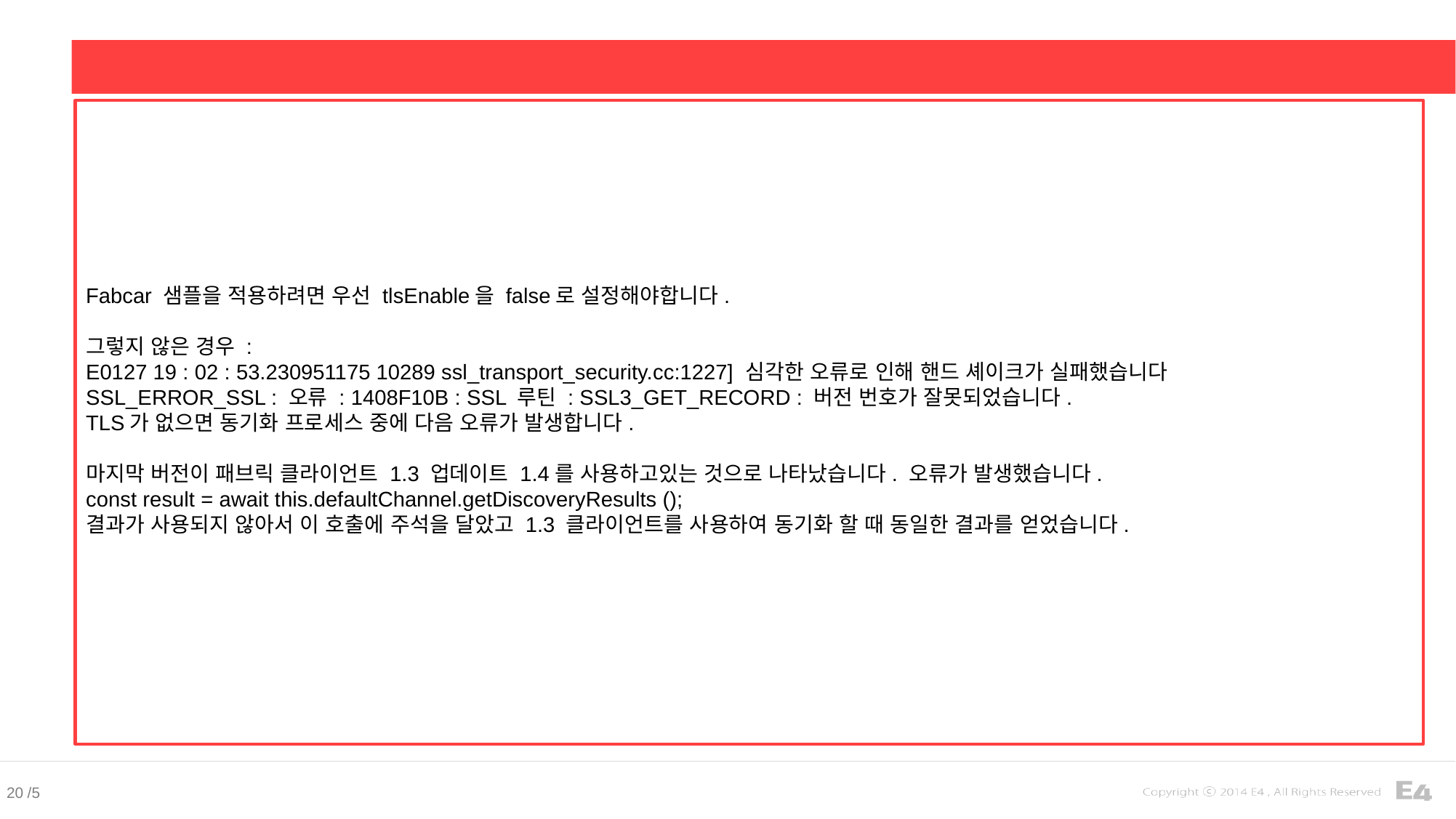

Fabcar 샘플을 적용하려면 우선 tlsEnable을 false로 설정해야합니다.

그렇지 않은 경우 :
E0127 19 : 02 : 53.230951175 10289 ssl_transport_security.cc:1227] 심각한 오류로 인해 핸드 셰이크가 실패했습니다
SSL_ERROR_SSL : 오류 : 1408F10B : SSL 루틴 : SSL3_GET_RECORD : 버전 번호가 잘못되었습니다.
TLS가 없으면 동기화 프로세스 중에 다음 오류가 발생합니다.

마지막 버전이 패브릭 클라이언트 1.3 업데이트 1.4를 사용하고있는 것으로 나타났습니다. 오류가 발생했습니다. 
const result = await this.defaultChannel.getDiscoveryResults (); 
결과가 사용되지 않아서 이 호출에 주석을 달았고 1.3 클라이언트를 사용하여 동기화 할 때 동일한 결과를 얻었습니다.